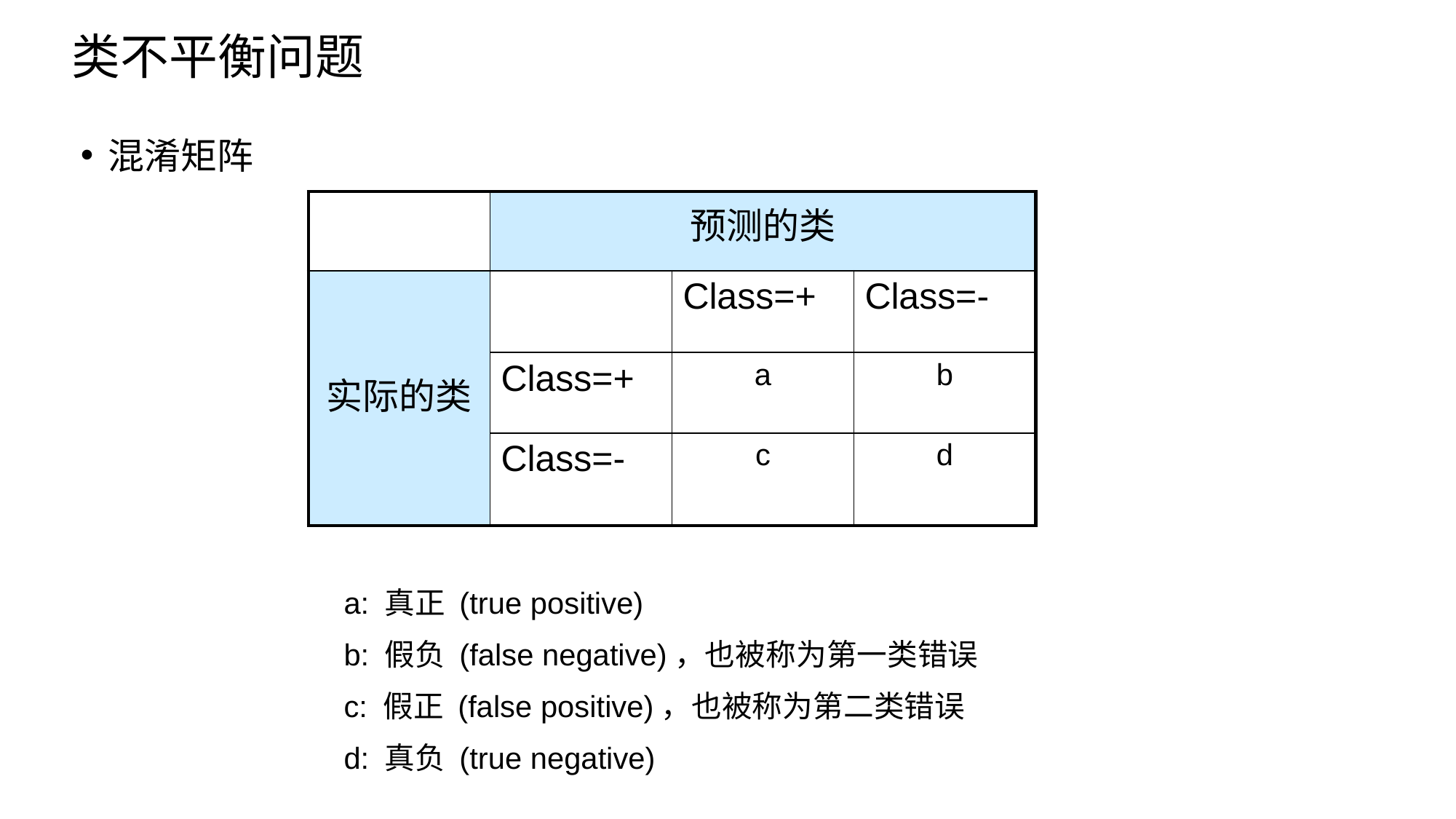

# 类不平衡问题

混淆矩阵

|  | 预测的类 |  |  |
| --- | --- | --- | --- |
| 实际的类 |  | Class=+ | Class=- |
|  | Class=+ | a | b |
|  | Class=- | c | d |
a: 真正 (true positive)
b: 假负 (false negative)，也被称为第一类错误
c: 假正 (false positive)，也被称为第二类错误
d: 真负 (true negative)